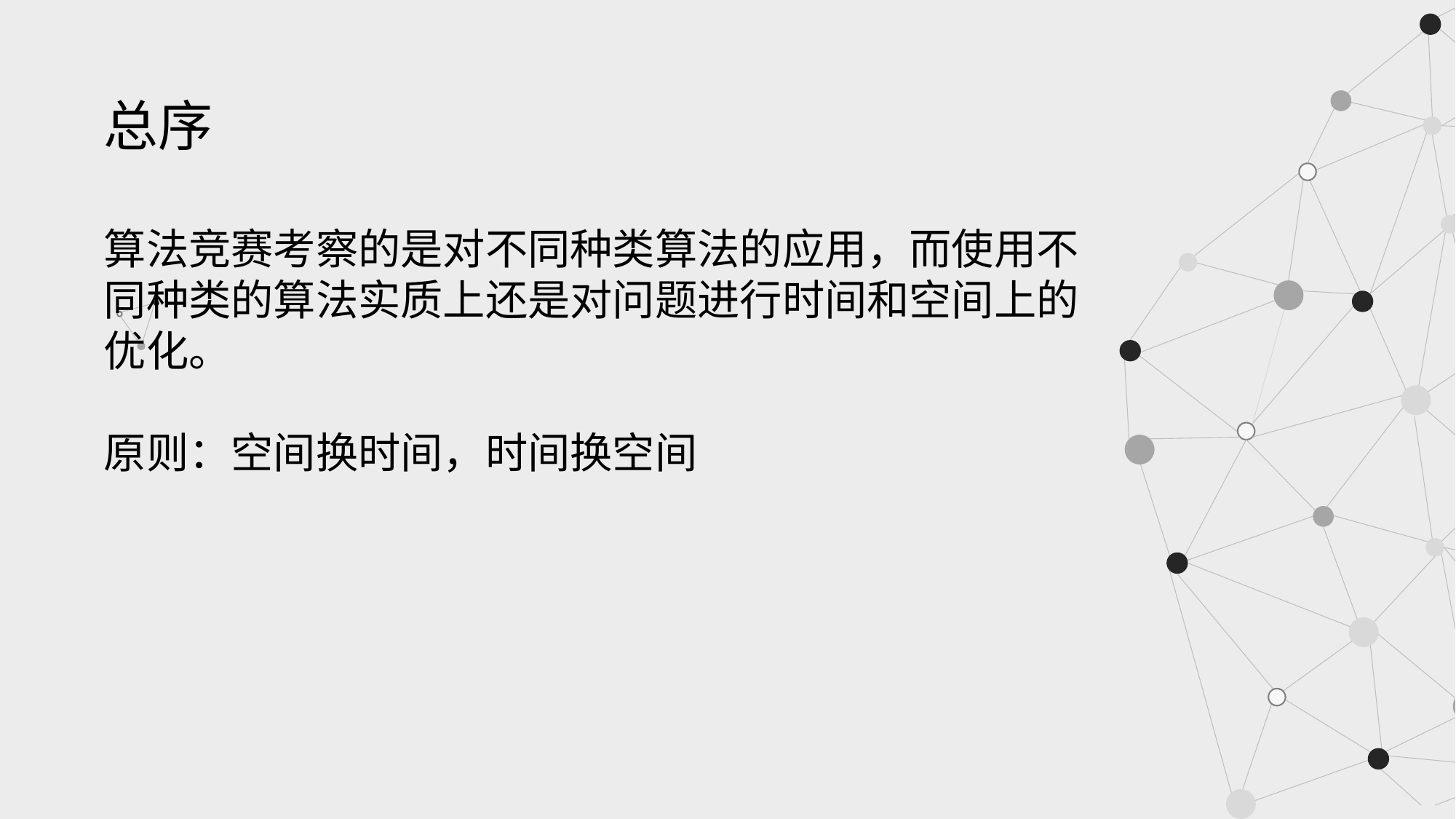

总序

算法竞赛考察的是对不同种类算法的应用，而使用不同种类的算法实质上还是对问题进行时间和空间上的优化。

原则：空间换时间，时间换空间